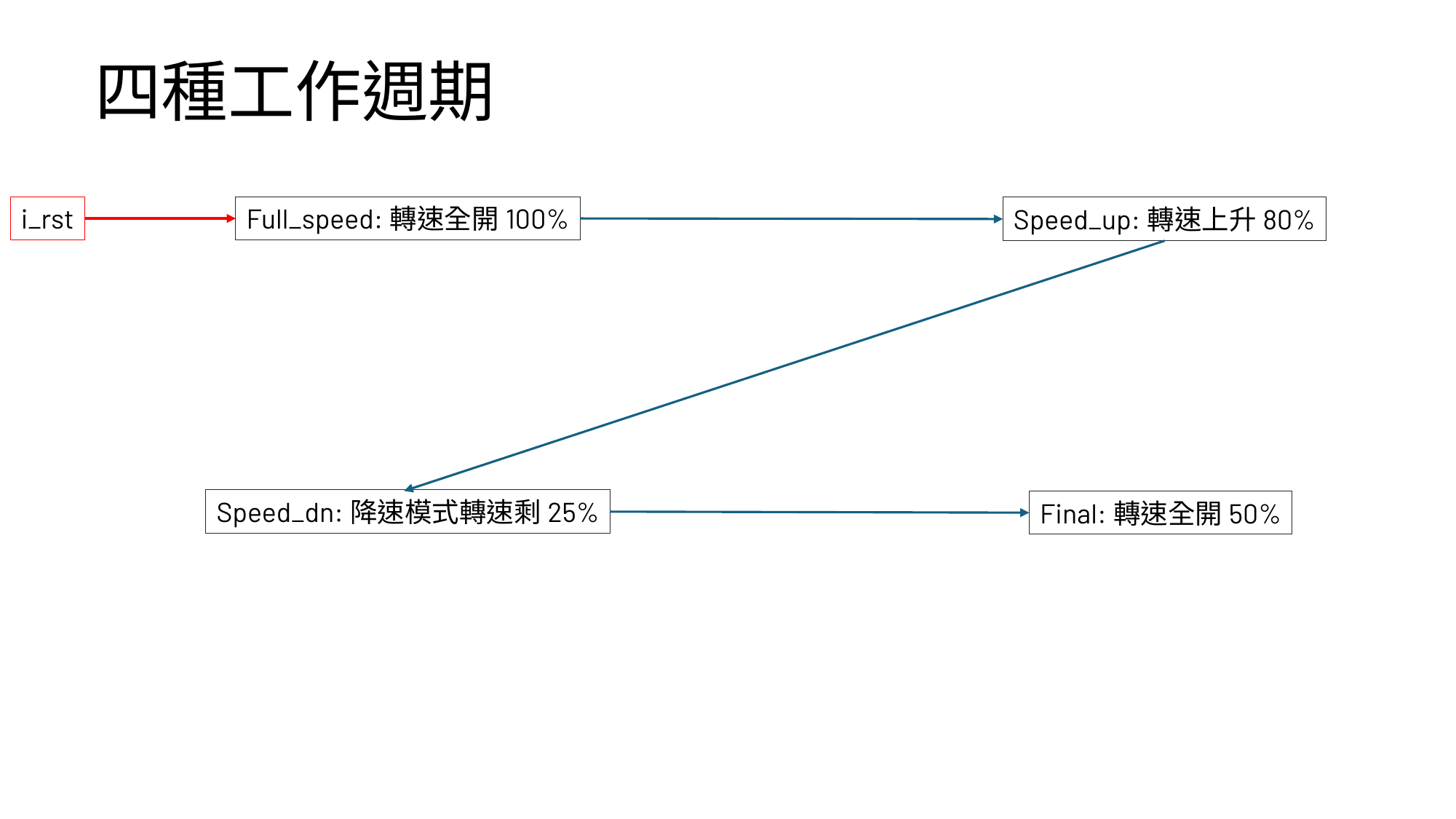

# 四種工作週期
i_rst
Full_speed:轉速全開100%
Speed_up:轉速上升80%
Speed_dn:降速模式轉速剩25%
Final:轉速全開50%